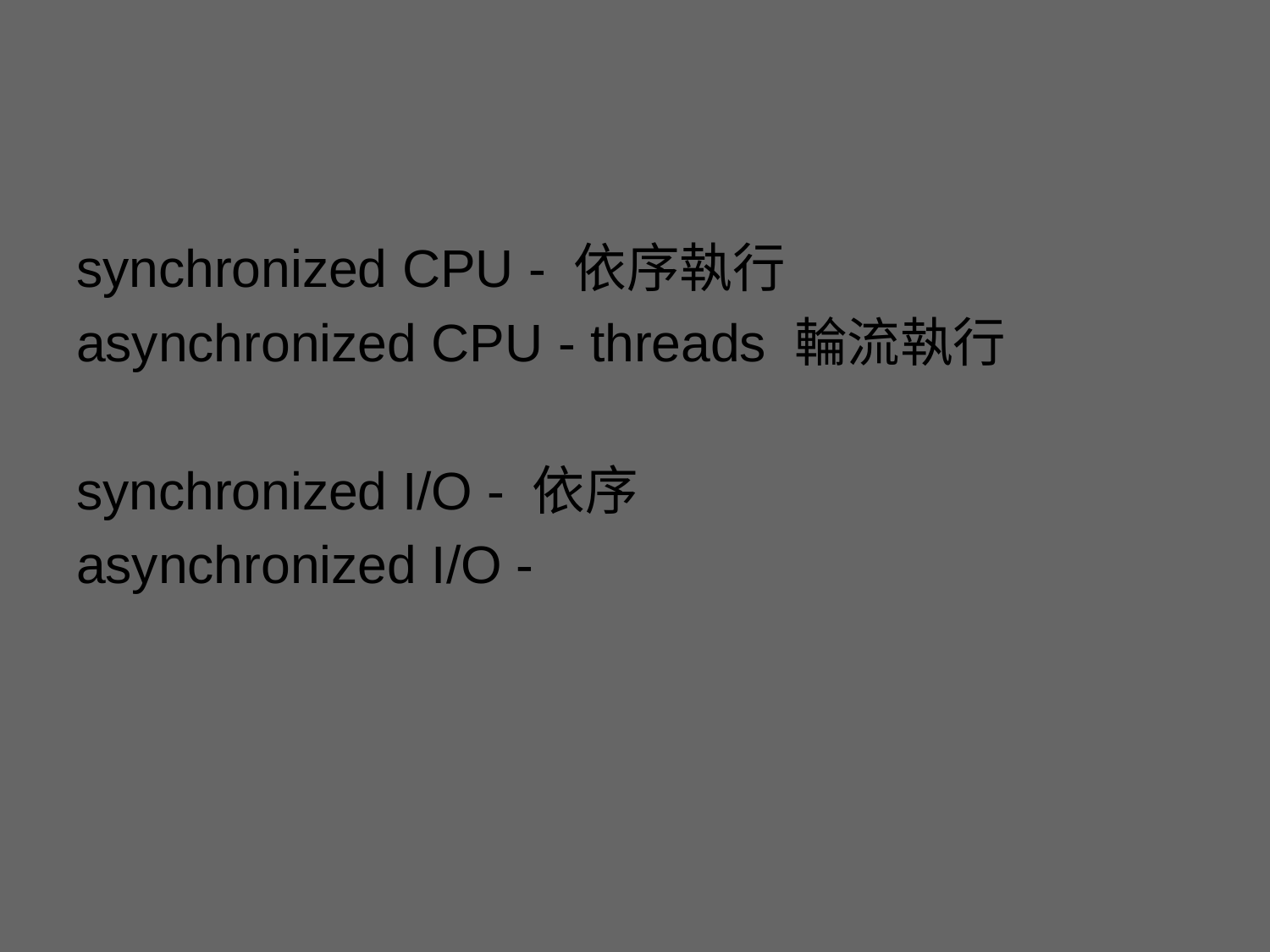

#
synchronized CPU - 依序執行
asynchronized CPU - threads 輪流執行

synchronized I/O - 依序
asynchronized I/O -